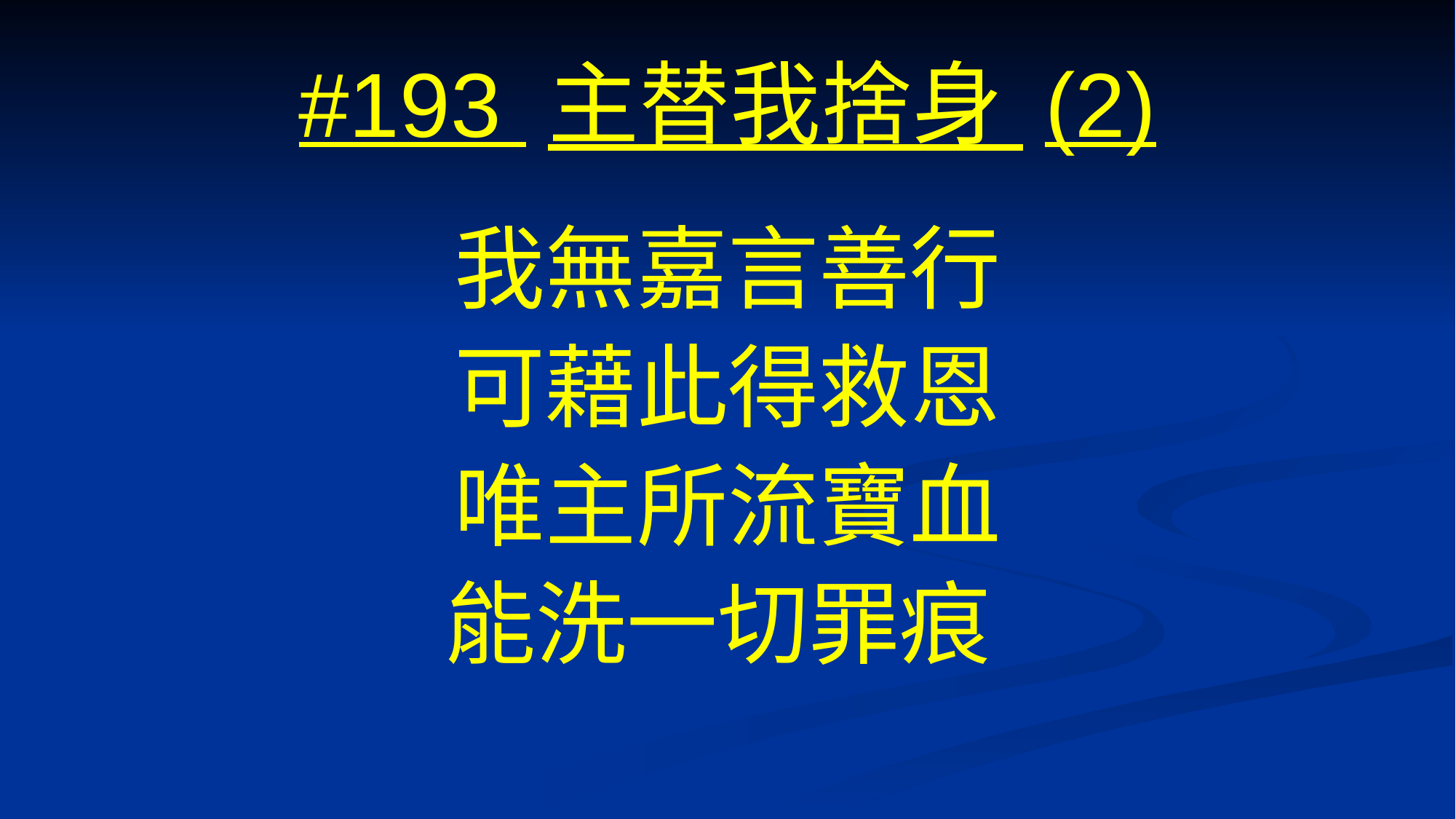

# #193 主替我捨身 (2)
我無嘉言善行
可藉此得救恩
唯主所流寶血
能洗一切罪痕